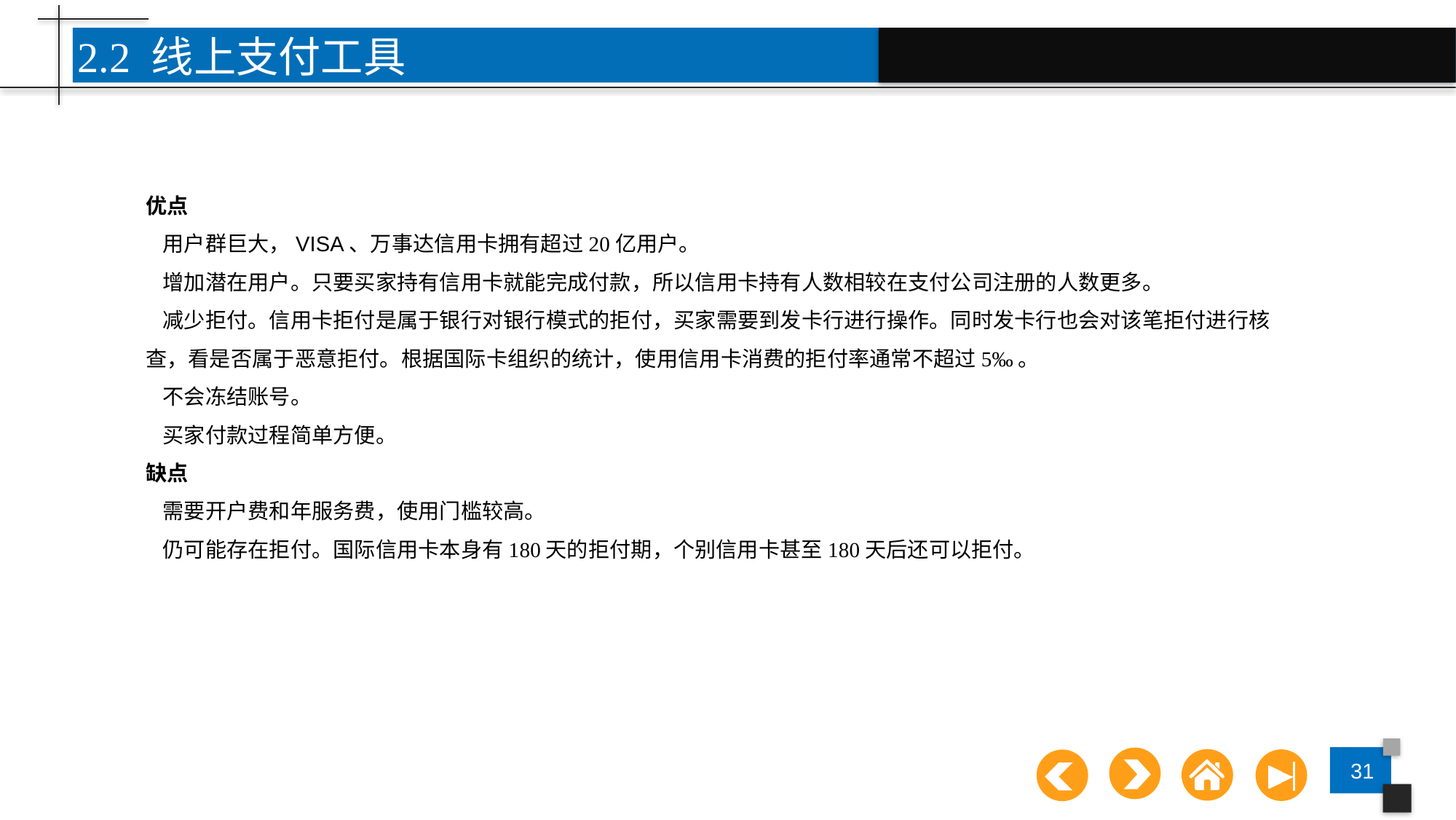

2.2 线上支付工具
优点
  用户群巨大，VISA、万事达信用卡拥有超过20亿用户。
  增加潜在用户。只要买家持有信用卡就能完成付款，所以信用卡持有人数相较在支付公司注册的人数更多。
  减少拒付。信用卡拒付是属于银行对银行模式的拒付，买家需要到发卡行进行操作。同时发卡行也会对该笔拒付进行核查，看是否属于恶意拒付。根据国际卡组织的统计，使用信用卡消费的拒付率通常不超过5‰。
  不会冻结账号。
  买家付款过程简单方便。
缺点
  需要开户费和年服务费，使用门槛较高。
  仍可能存在拒付。国际信用卡本身有180天的拒付期，个别信用卡甚至180天后还可以拒付。